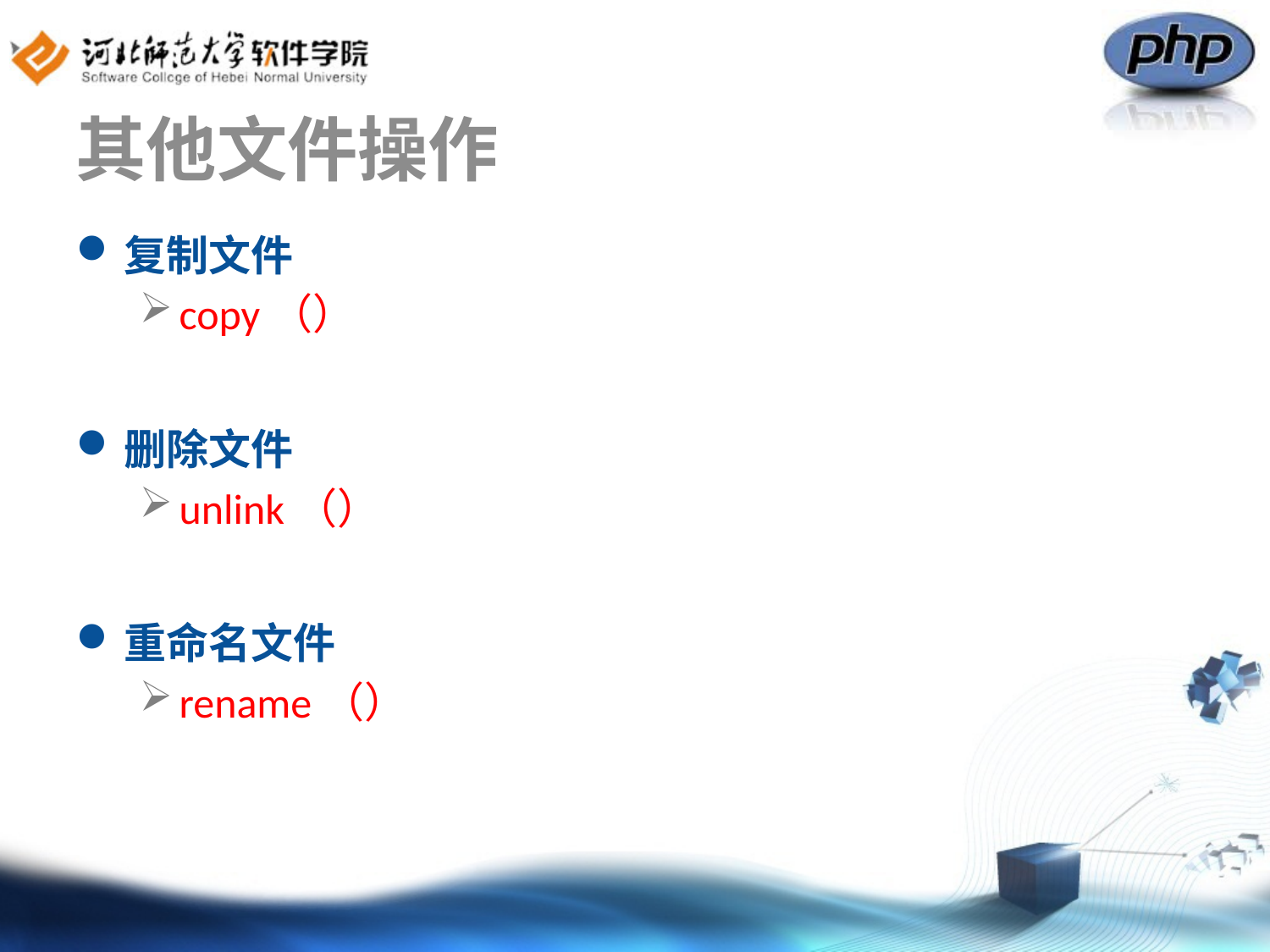

# 其他文件操作
复制文件
copy（）

删除文件
unlink（）

重命名文件
rename（）